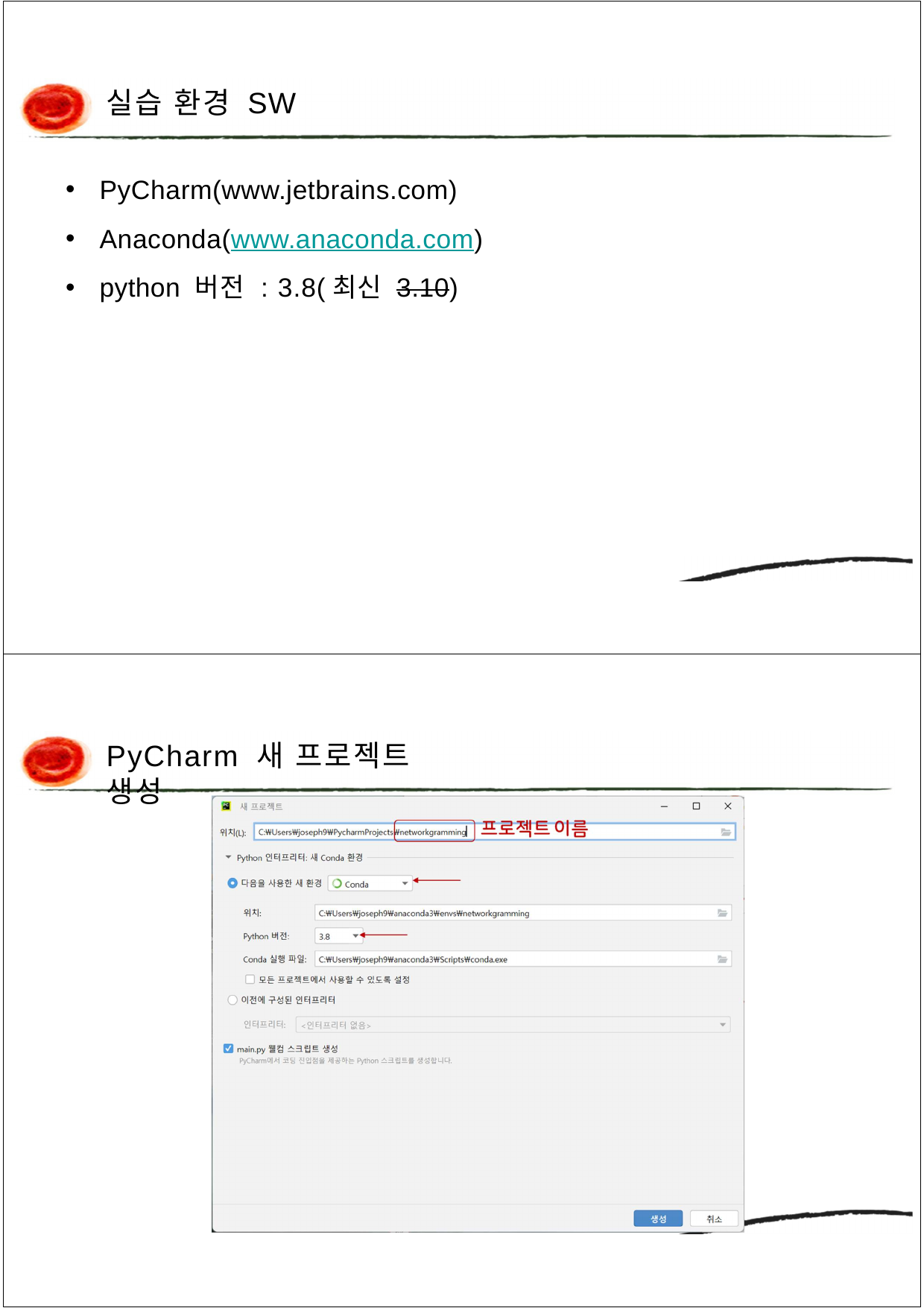

실습 환경 SW

PyCharm(www.jetbrains.com)
Anaconda(www.anaconda.com)
python 버전 : 3.8(최신 3.10)

PyCharm 새 프로젝트 생성